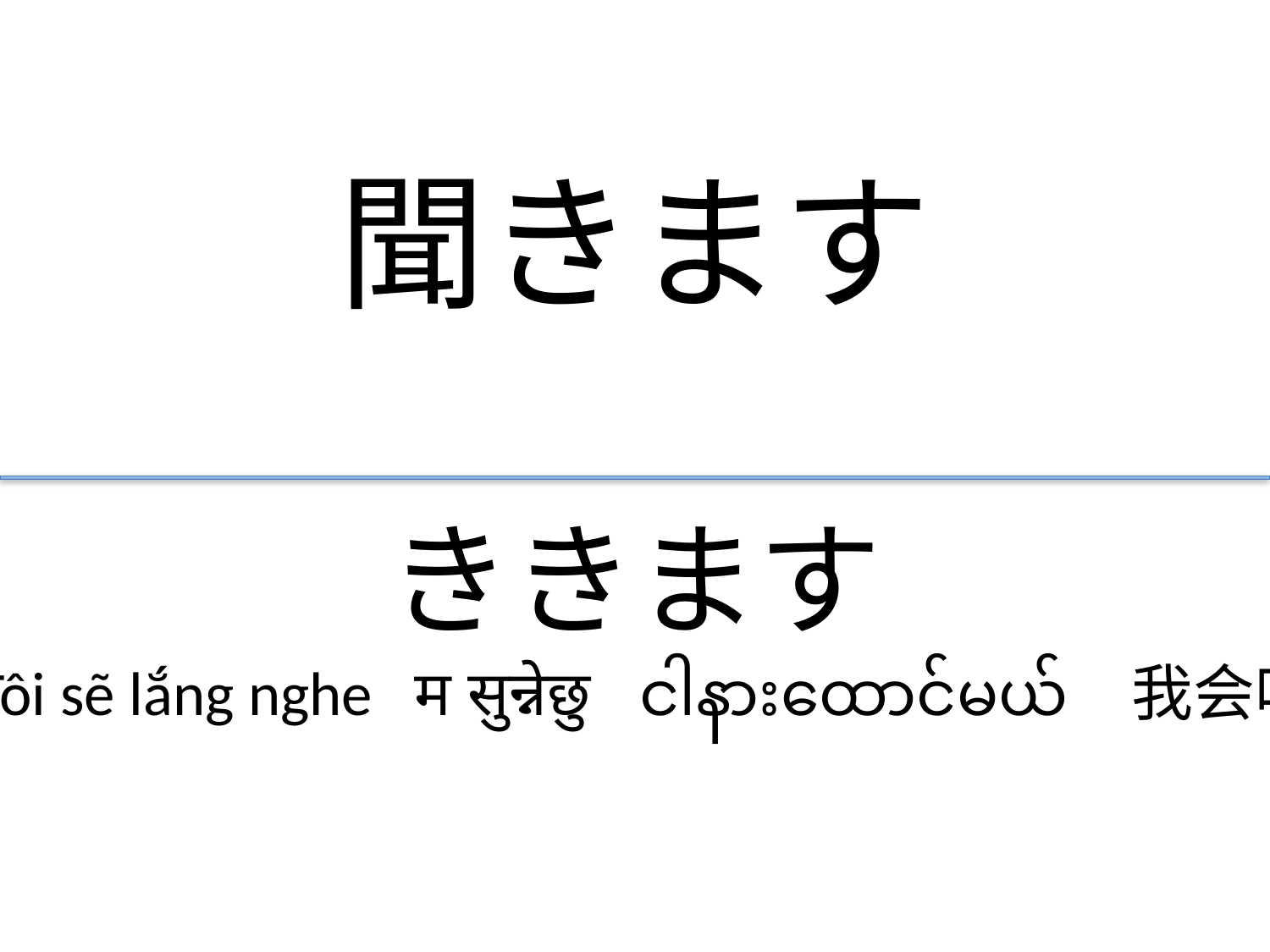

聞きます

ききます
I'll listen   Tôi sẽ lắng nghe   म सुन्नेछु   ငါနားထောင်မယ်   我会听   我會聽